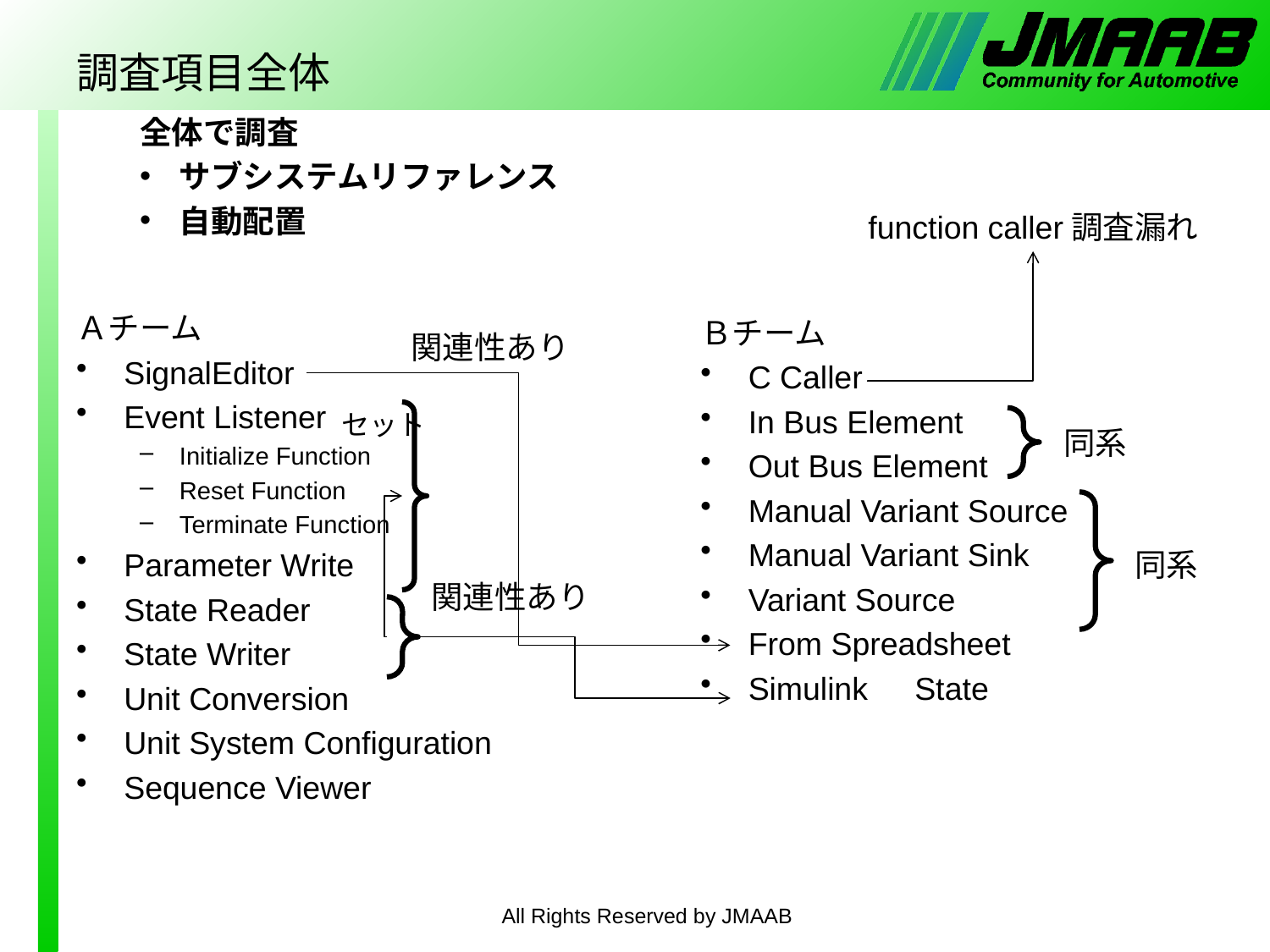

# 調査項目全体
全体で調査
サブシステムリファレンス
自動配置
function caller調査漏れ
Ａチーム
SignalEditor
Event Listener
Initialize Function
Reset Function
Terminate Function
Parameter Write
State Reader
State Writer
Unit Conversion
Unit System Configuration
Sequence Viewer

Ｂチーム
C Caller
In Bus Element
Out Bus Element
Manual Variant Source
Manual Variant Sink
Variant Source
From Spreadsheet
Simulink　State

関連性あり
セット

同系

同系
関連性あり